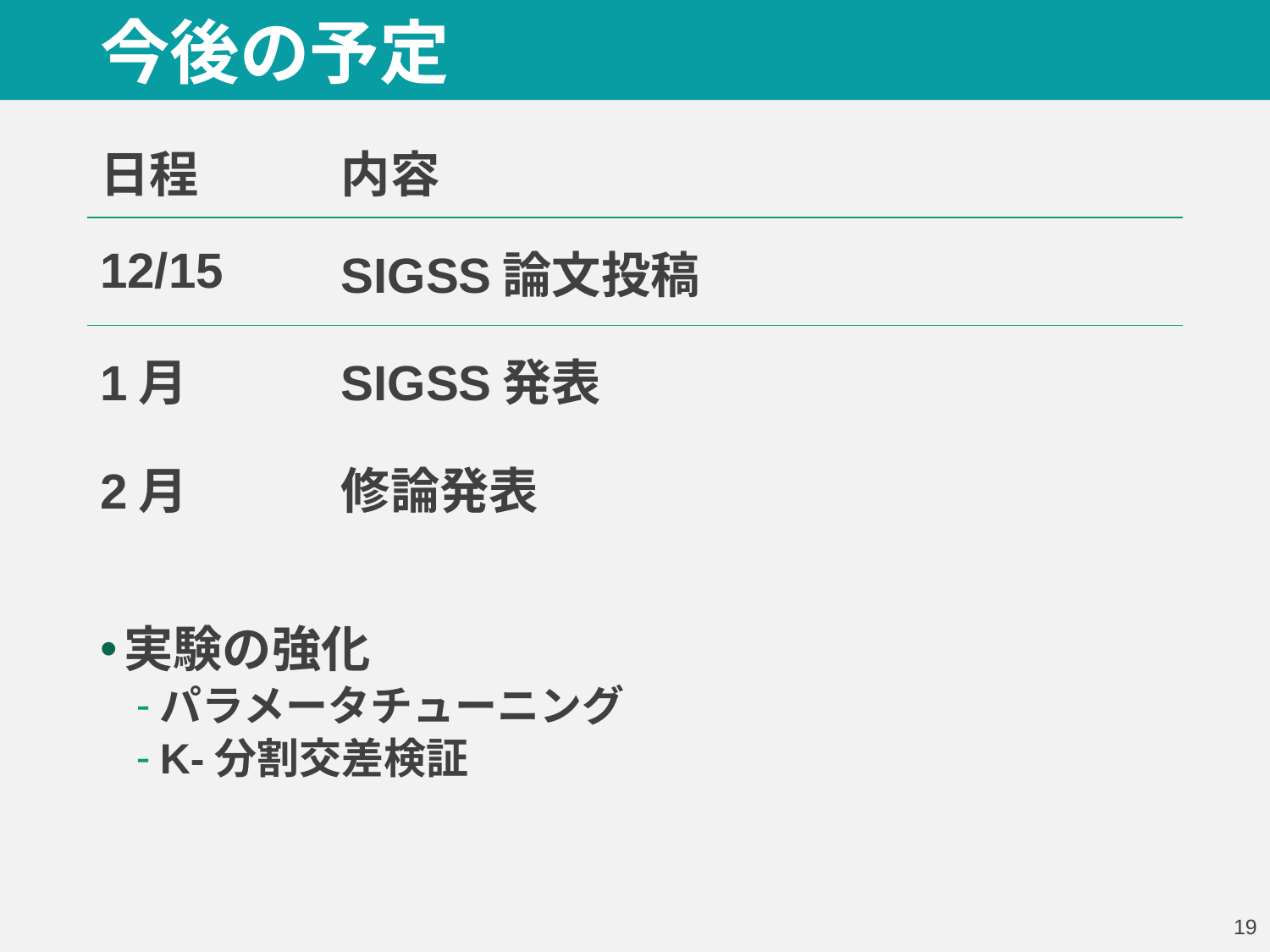

# 今後の予定
| 日程 | 内容 |
| --- | --- |
| 12/15 | SIGSS論文投稿 |
| 1月 | SIGSS発表 |
| 2月 | 修論発表 |
実験の強化
パラメータチューニング
K-分割交差検証
19